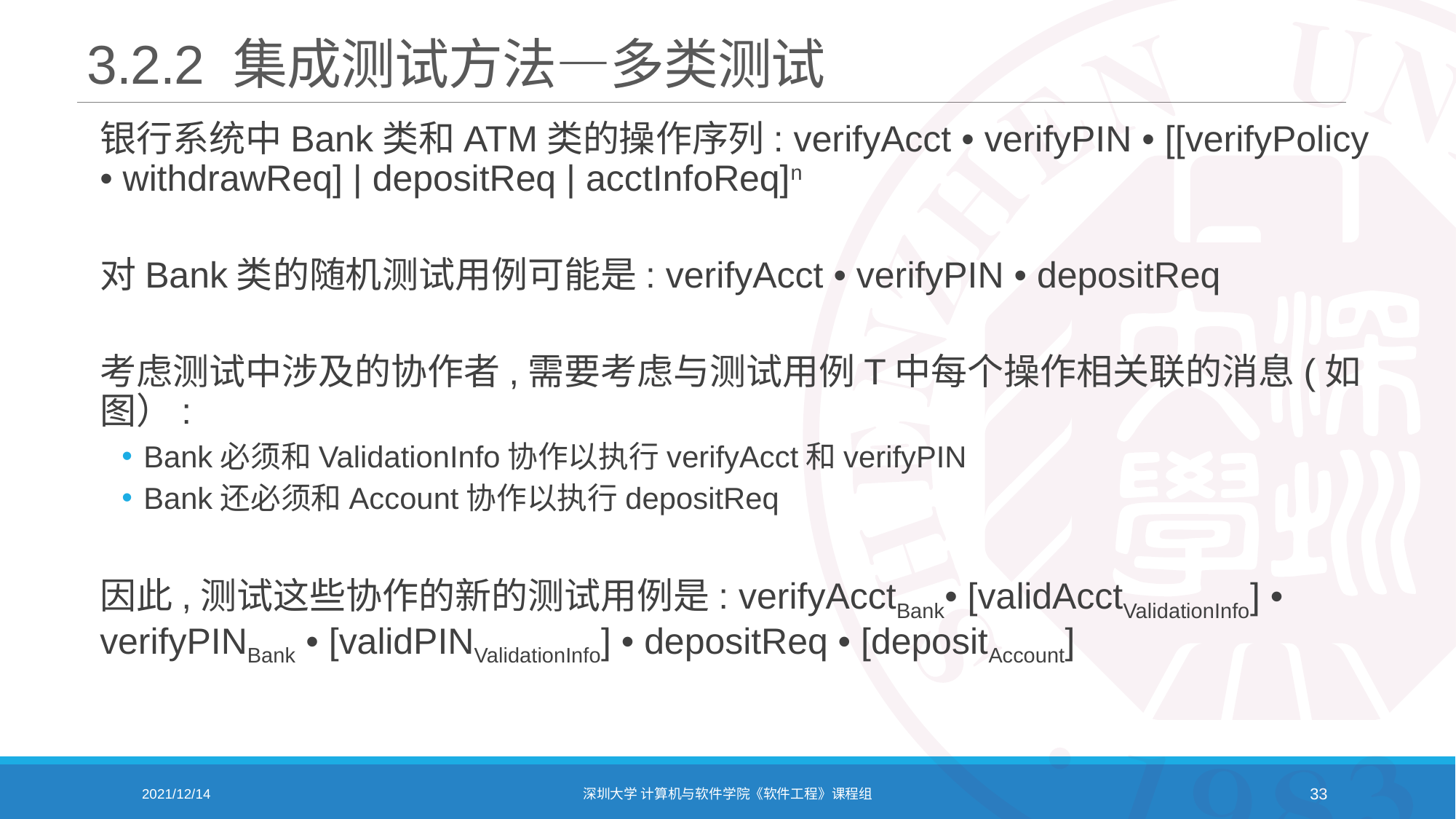

# 3.2.2 集成测试方法—多类测试
银行系统中Bank类和ATM类的操作序列: verifyAcct • verifyPIN • [[verifyPolicy • withdrawReq] | depositReq | acctInfoReq]n

对Bank类的随机测试用例可能是: verifyAcct • verifyPIN • depositReq

考虑测试中涉及的协作者,需要考虑与测试用例T中每个操作相关联的消息(如图）:
Bank必须和ValidationInfo协作以执行verifyAcct和verifyPIN
Bank还必须和Account协作以执行depositReq

因此,测试这些协作的新的测试用例是: verifyAcctBank• [validAcctValidationInfo] • verifyPINBank • [validPINValidationInfo] • depositReq • [depositAccount]

2021/12/14
深圳大学 计算机与软件学院《软件工程》课程组
33